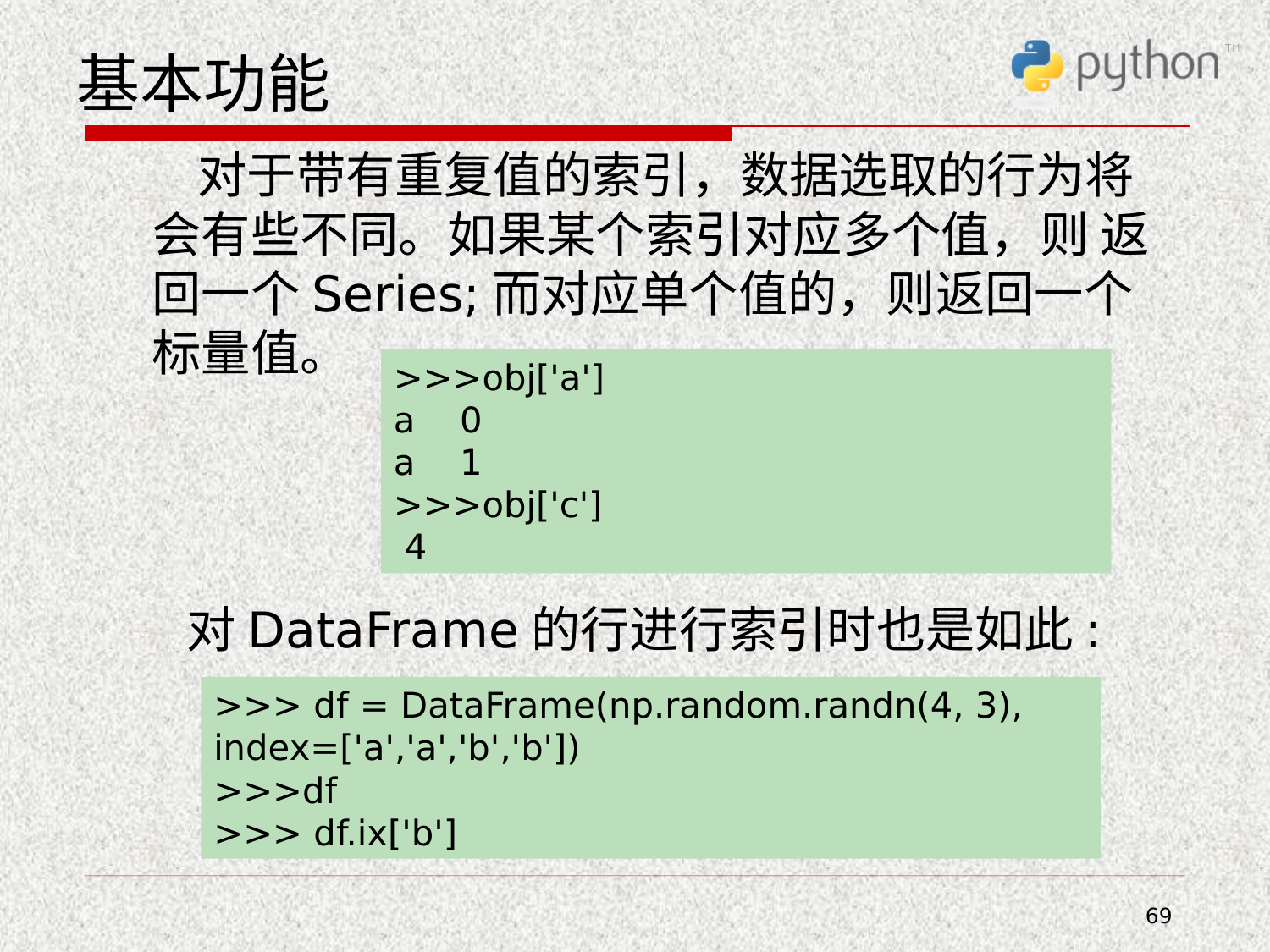

# 基本功能
         对于带有重复值的索引，数据选取的行为将会有些不同。如果某个索引对应多个值，则 返回一个Series;而对应单个值的，则返回一个标量值。

        对DataFrame的行进行索引时也是如此:

>>>obj['a']
a    0
a    1
>>>obj['c']
 4
>>> df = DataFrame(np.random.randn(4, 3), index=['a','a','b','b'])
>>>df
>>> df.ix['b']
69